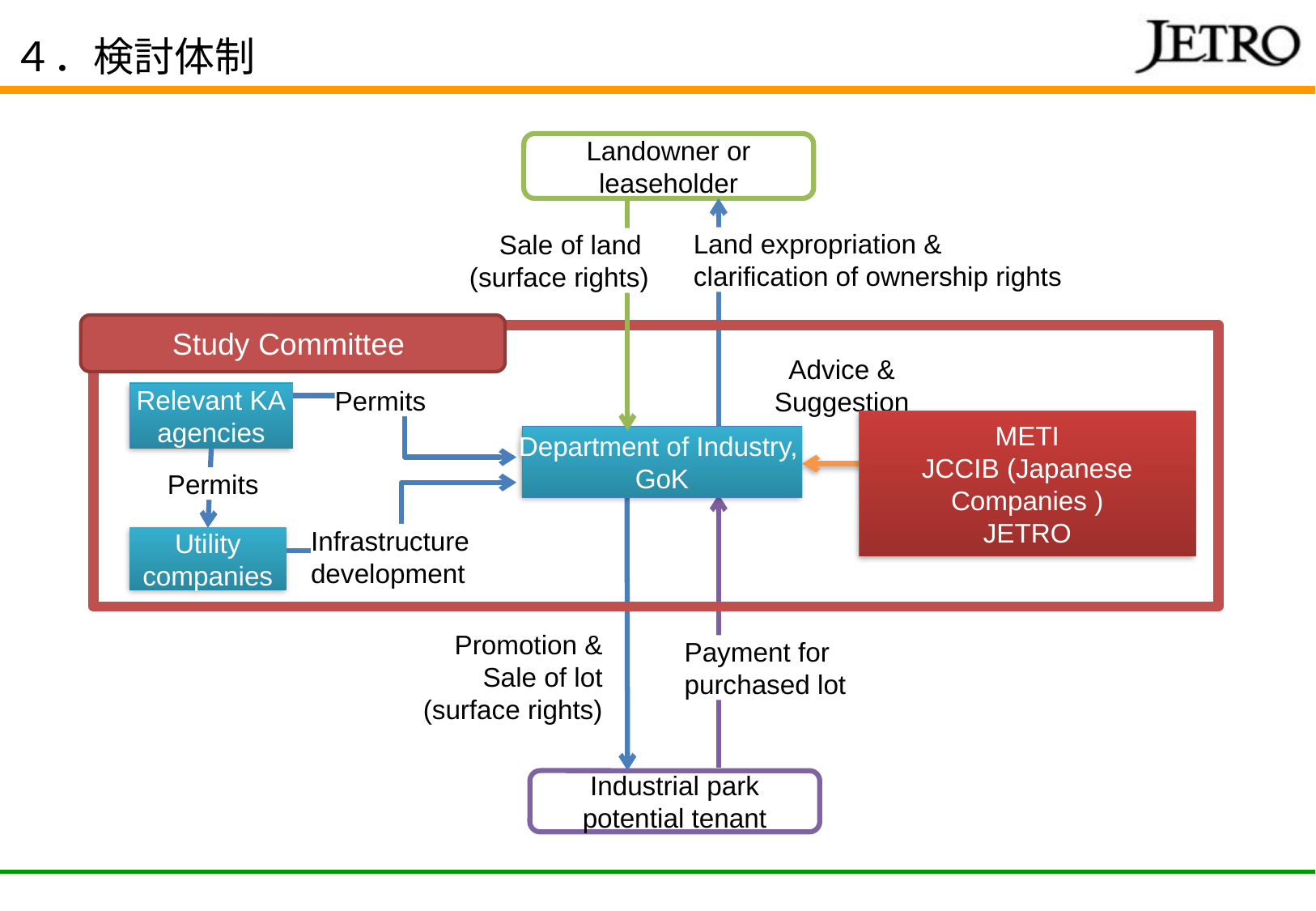

４．検討体制
Landowner or
leaseholder
Land expropriation &
clarification of ownership rights
Sale of land
(surface rights)
Study Committee

Advice &
Suggestion
Relevant KA
agencies
Permits
METI
JCCIB (Japanese Companies )
JETRO
Department of Industry,
GoK
Permits
Infrastructure development
Utility
companies
Promotion &
Sale of lot
(surface rights)
Payment for purchased lot
Industrial park
potential tenant